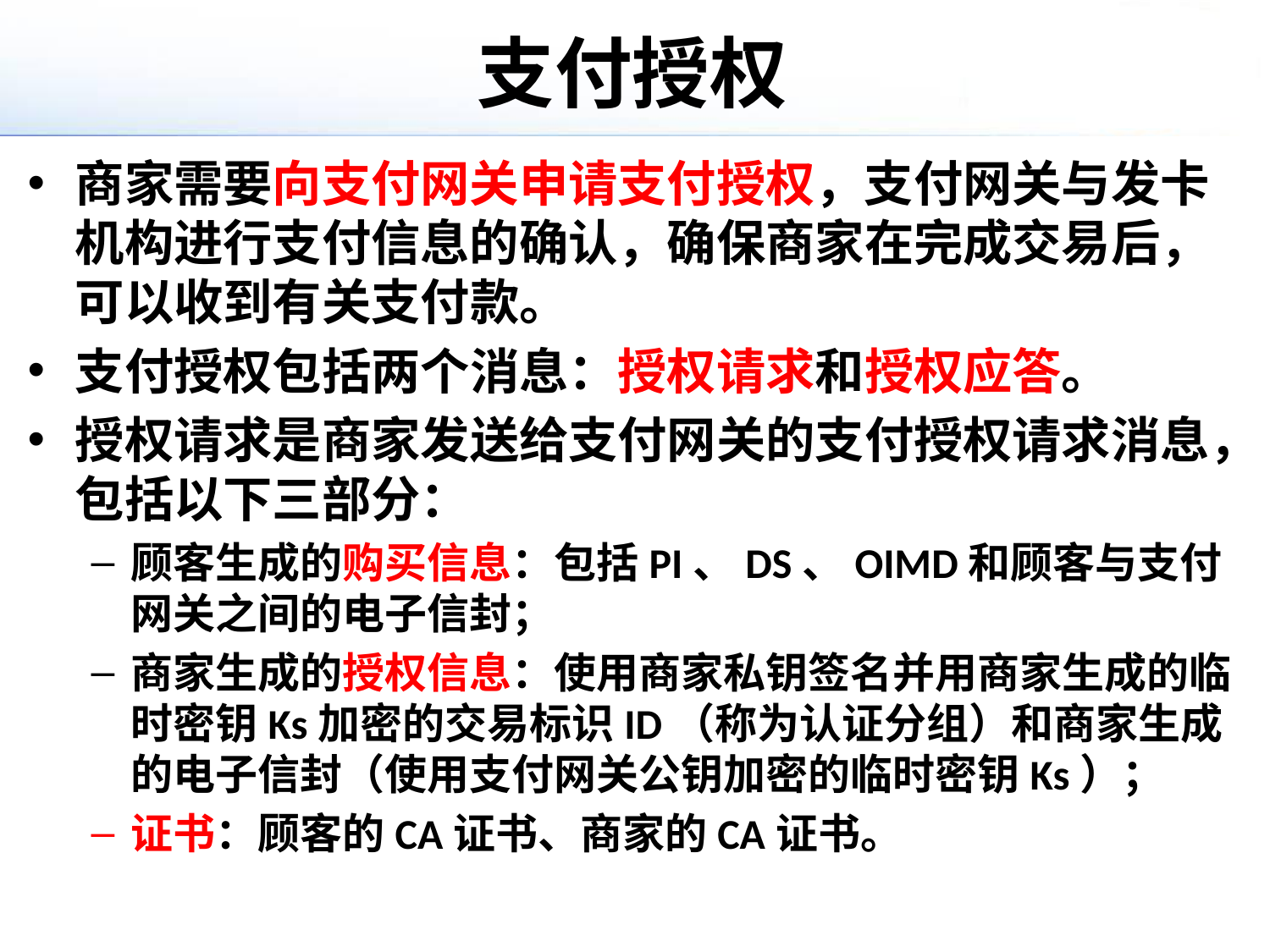

# 支付授权
商家需要向支付网关申请支付授权，支付网关与发卡机构进行支付信息的确认，确保商家在完成交易后，可以收到有关支付款。
支付授权包括两个消息：授权请求和授权应答。
授权请求是商家发送给支付网关的支付授权请求消息，包括以下三部分：
顾客生成的购买信息：包括PI、DS、OIMD和顾客与支付网关之间的电子信封；
商家生成的授权信息：使用商家私钥签名并用商家生成的临时密钥Ks加密的交易标识ID（称为认证分组）和商家生成的电子信封（使用支付网关公钥加密的临时密钥Ks）；
证书：顾客的CA证书、商家的CA证书。